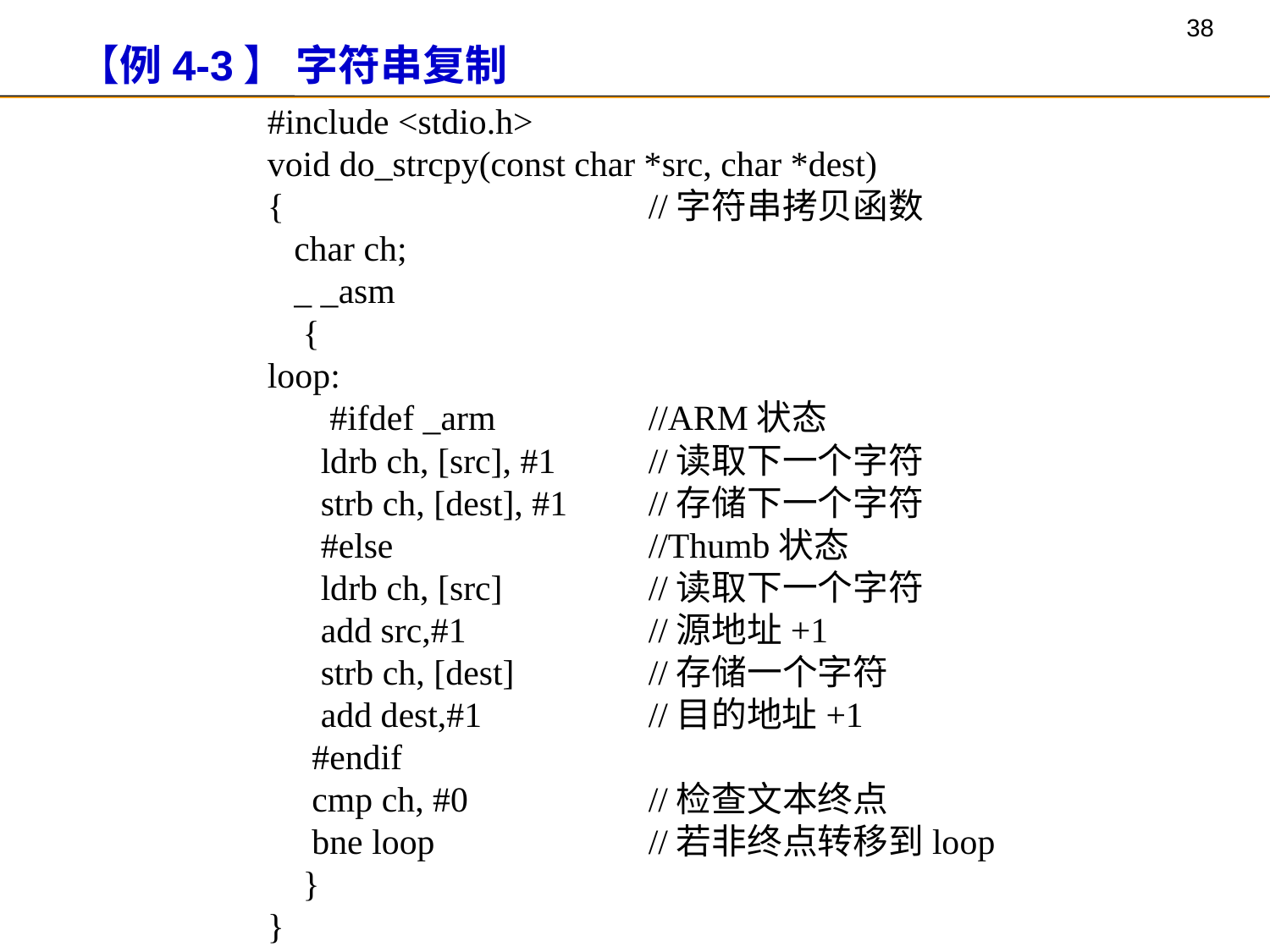

【例4-3】 字符串复制
#include <stdio.h>
void do_strcpy(const char *src, char *dest)
{			//字符串拷贝函数
   char ch;
   _ _asm
    {
loop:
       #ifdef _arm		//ARM状态
      ldrb ch, [src], #1	//读取下一个字符
      strb ch, [dest], #1	//存储下一个字符
      #else			//Thumb状态
      ldrb ch, [src]		//读取下一个字符
      add src,#1		//源地址+1
      strb ch, [dest] 	//存储一个字符
      add dest,#1		//目的地址+1
     #endif
     cmp ch, #0		//检查文本终点
     bne loop		//若非终点转移到loop
    }
}